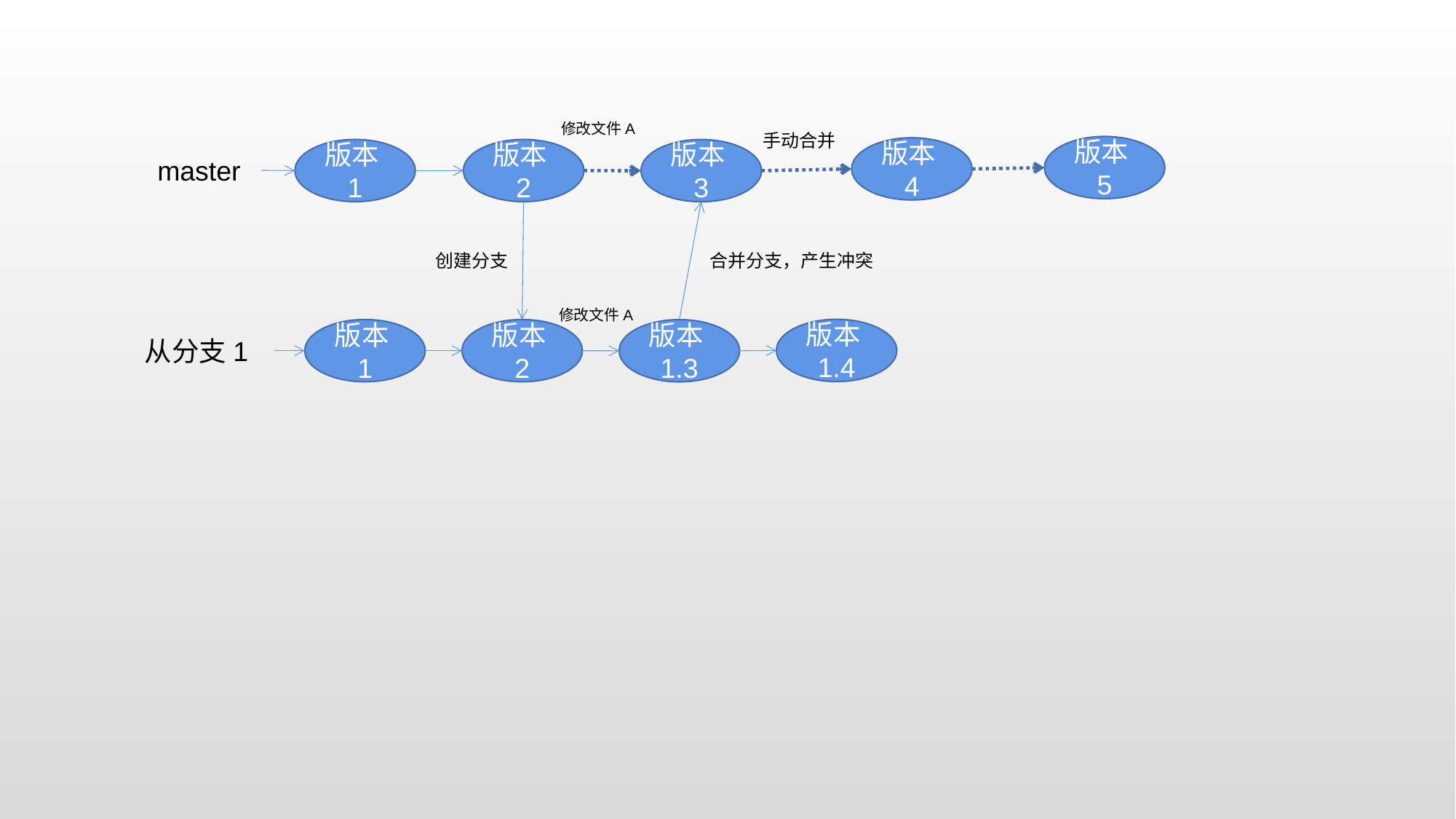

修改文件A
手动合并
版本5
版本4
版本1
版本2
版本3
master
合并分支，产生冲突
创建分支
修改文件A
版本1.4
版本1
版本2
版本1.3
从分支1